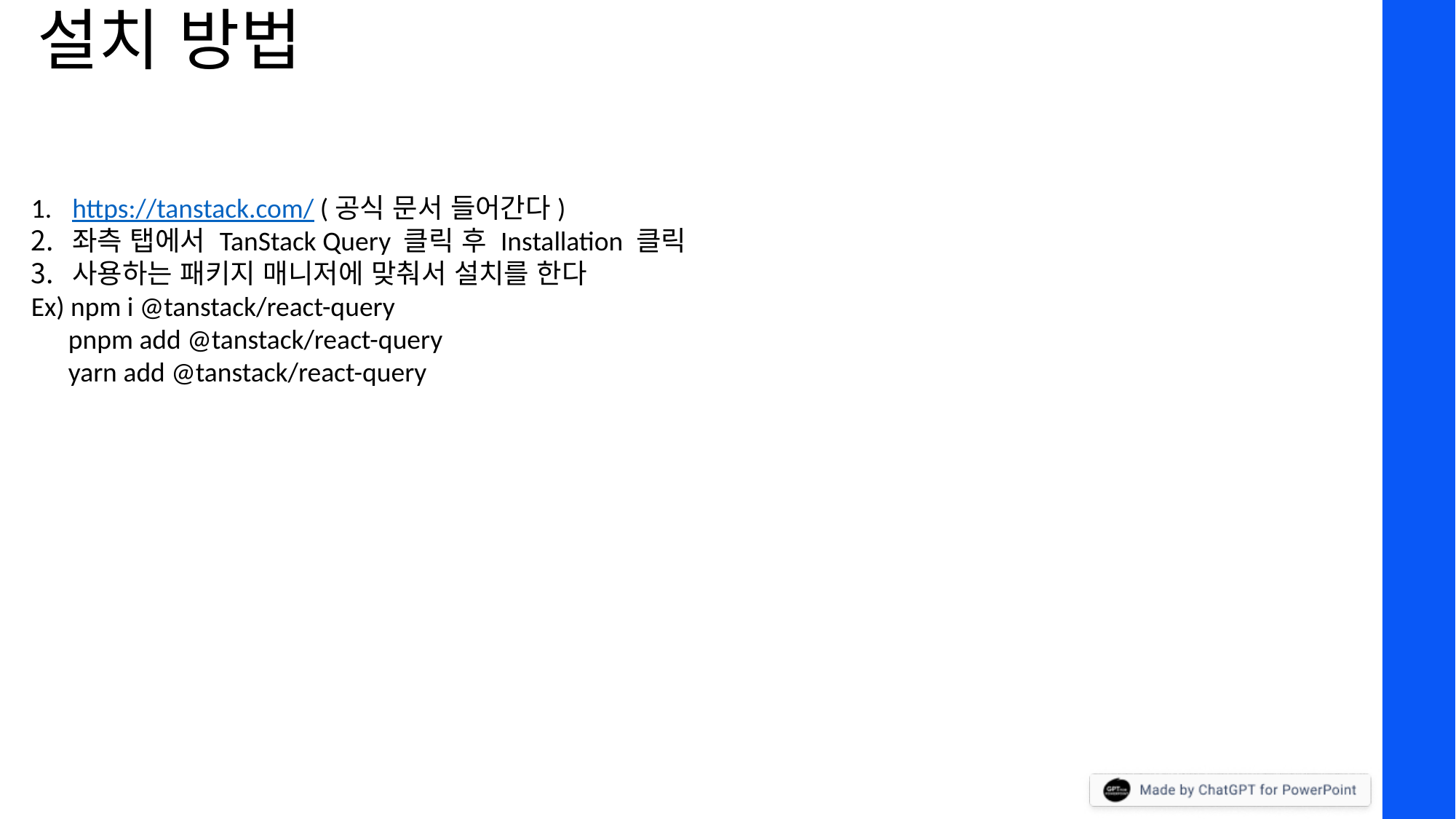

# 설치 방법
https://tanstack.com/ (공식 문서 들어간다)
좌측 탭에서 TanStack Query 클릭 후 Installation 클릭
사용하는 패키지 매니저에 맞춰서 설치를 한다
Ex) npm i @tanstack/react-query
      pnpm add @tanstack/react-query
      yarn add @tanstack/react-query